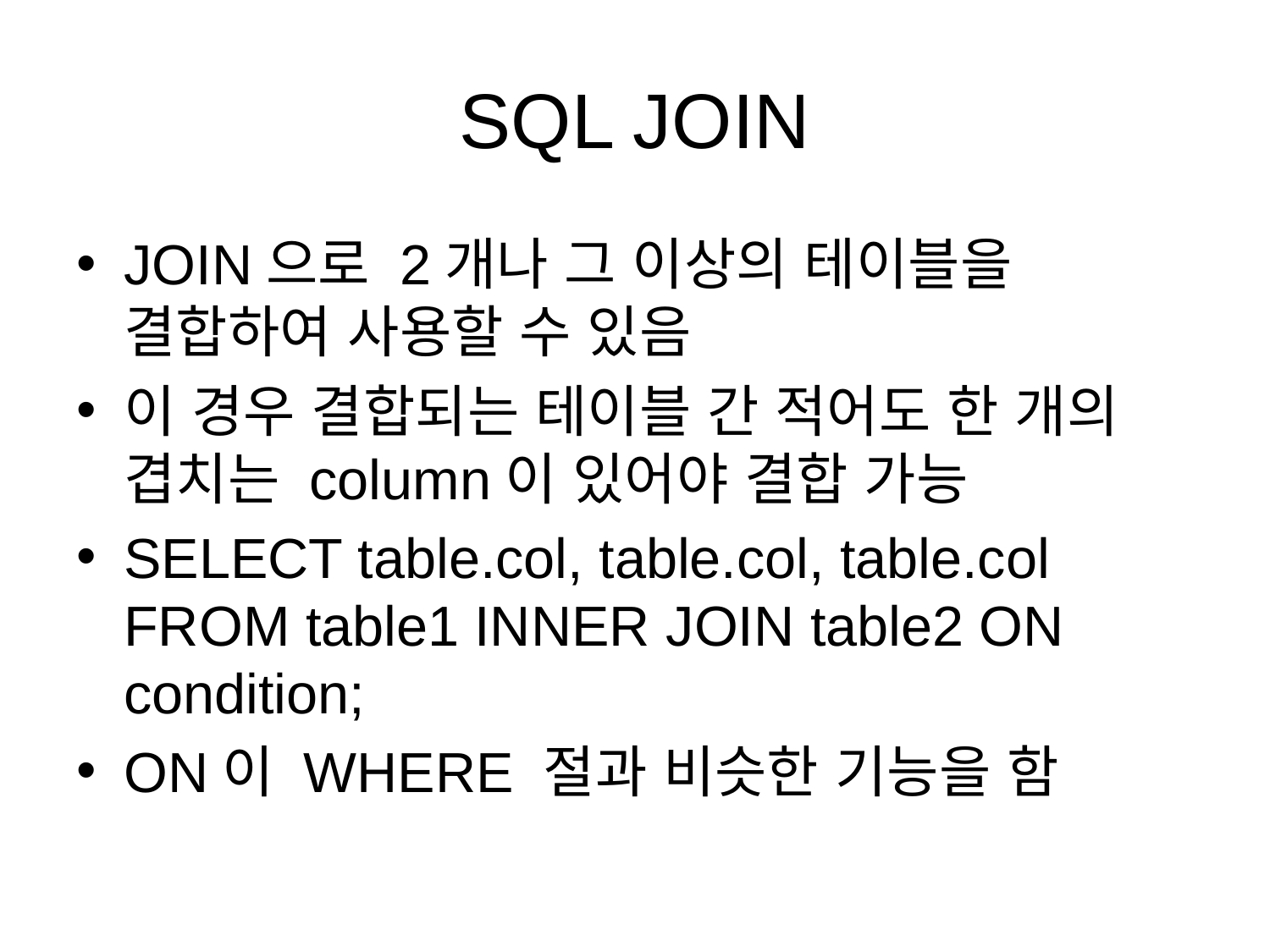

# SQL JOIN
JOIN으로 2개나 그 이상의 테이블을 결합하여 사용할 수 있음
이 경우 결합되는 테이블 간 적어도 한 개의 겹치는 column이 있어야 결합 가능
SELECT table.col, table.col, table.col FROM table1 INNER JOIN table2 ON condition;
ON이 WHERE 절과 비슷한 기능을 함